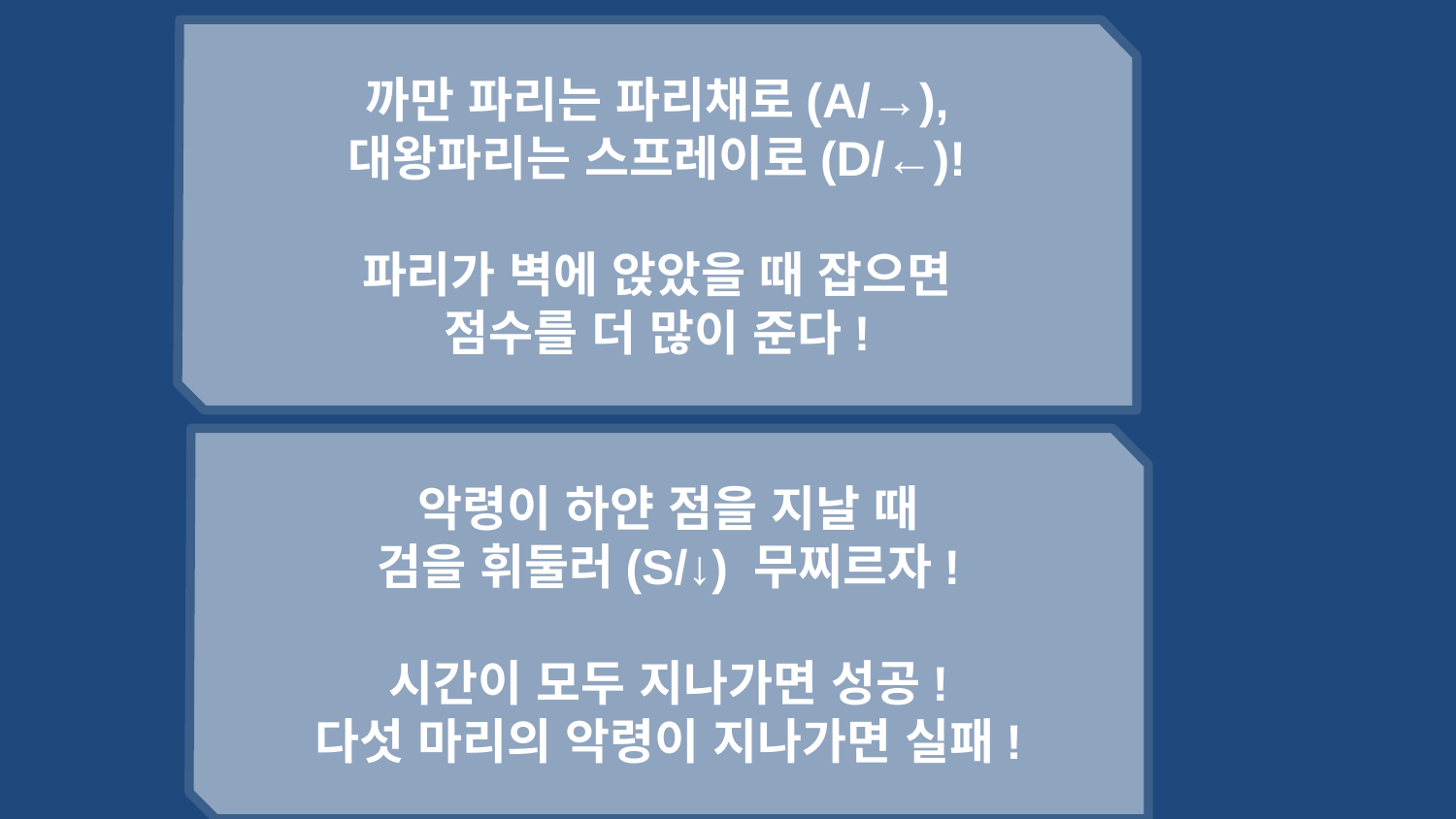

까만 파리는 파리채로(A/→),
대왕파리는 스프레이로(D/←)!

파리가 벽에 앉았을 때 잡으면
점수를 더 많이 준다!
악령이 하얀 점을 지날 때
검을 휘둘러(S/↓) 무찌르자!

시간이 모두 지나가면 성공!
다섯 마리의 악령이 지나가면 실패!